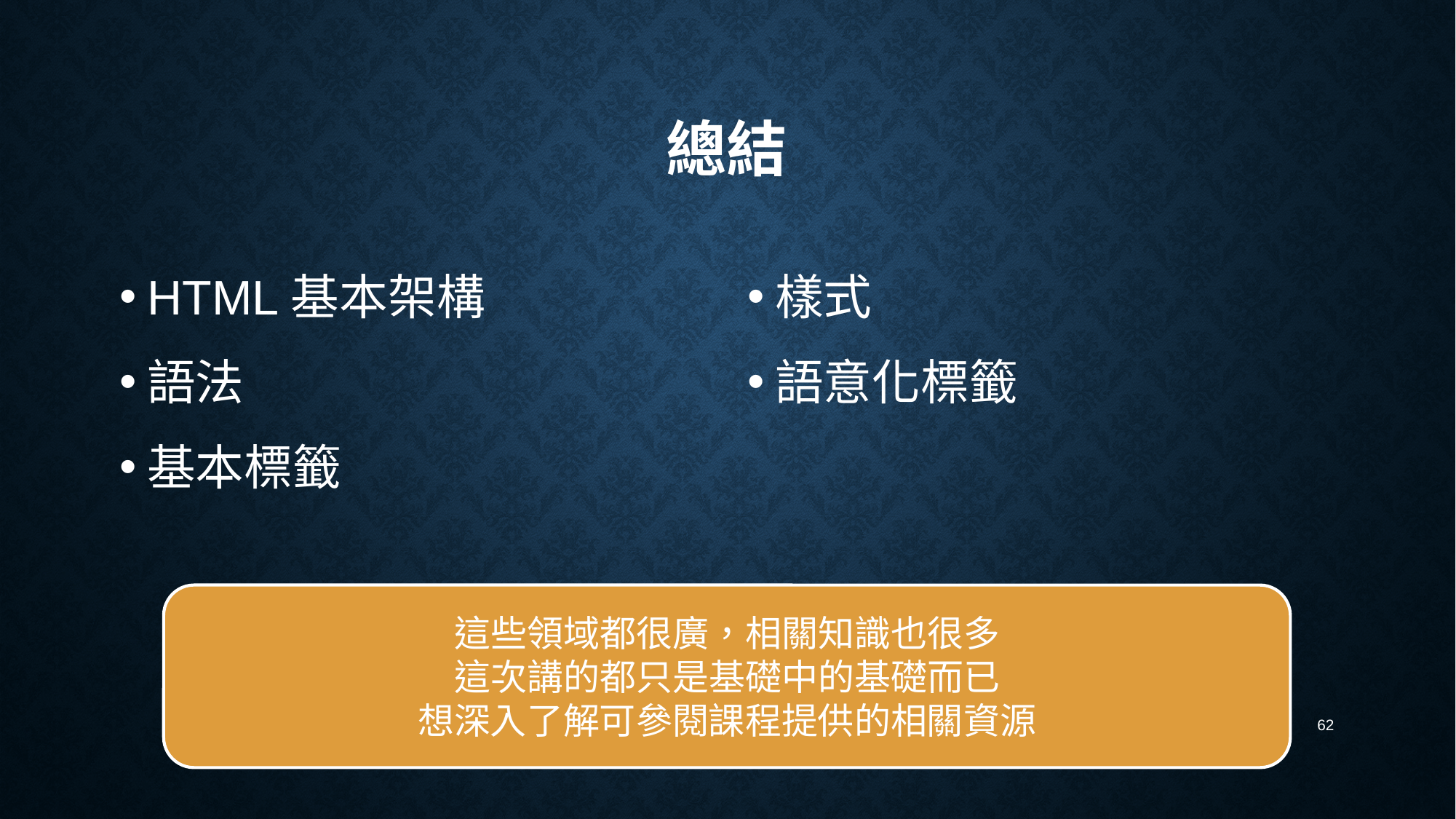

# 總結
HTML基本架構
語法
基本標籤
樣式
語意化標籤
這些領域都很廣，相關知識也很多
這次講的都只是基礎中的基礎而已
想深入了解可參閱課程提供的相關資源
62